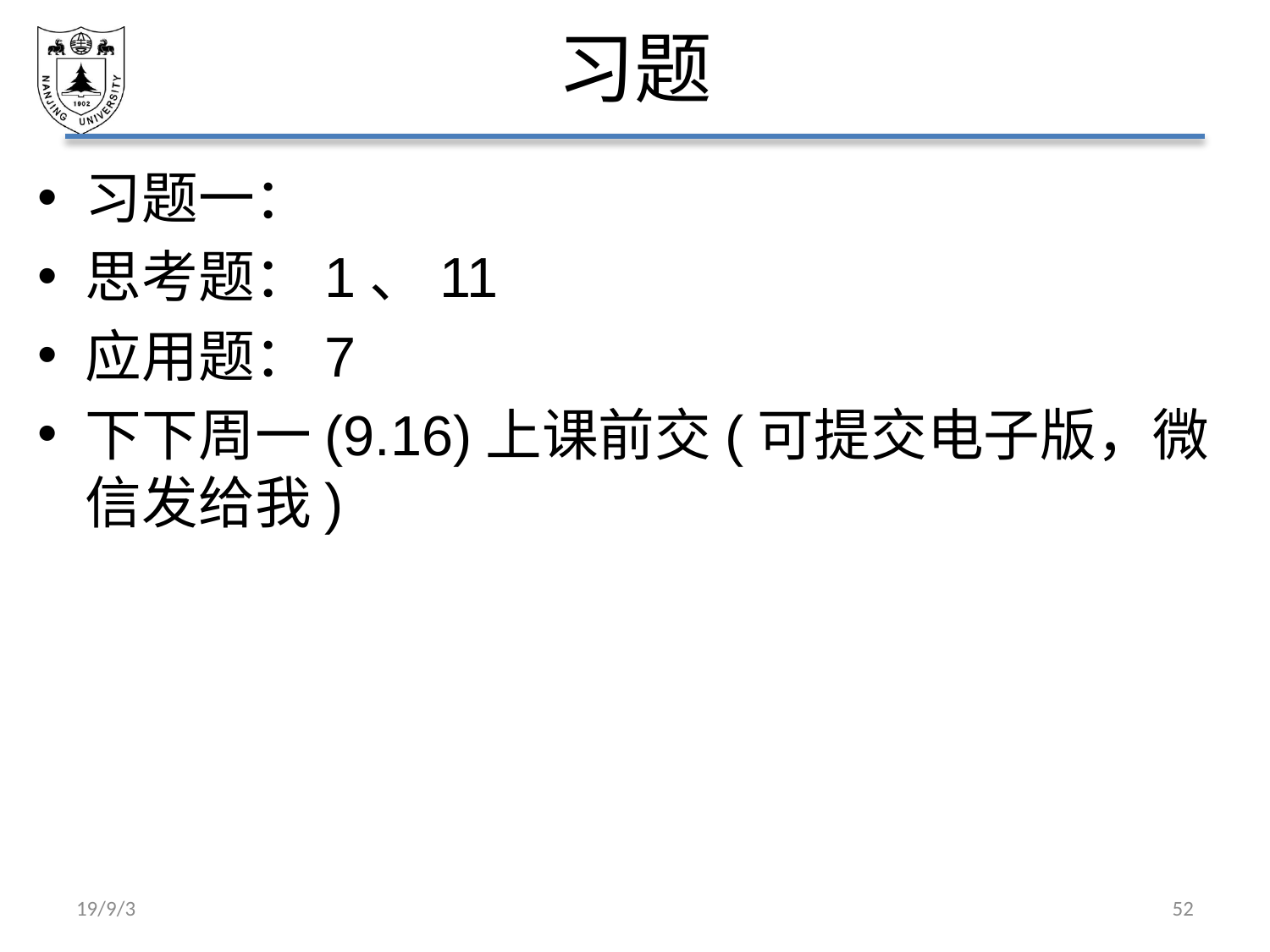

# 习题
习题一：
思考题：1、11
应用题：7
下下周一(9.16)上课前交(可提交电子版，微信发给我)
19/9/3
52